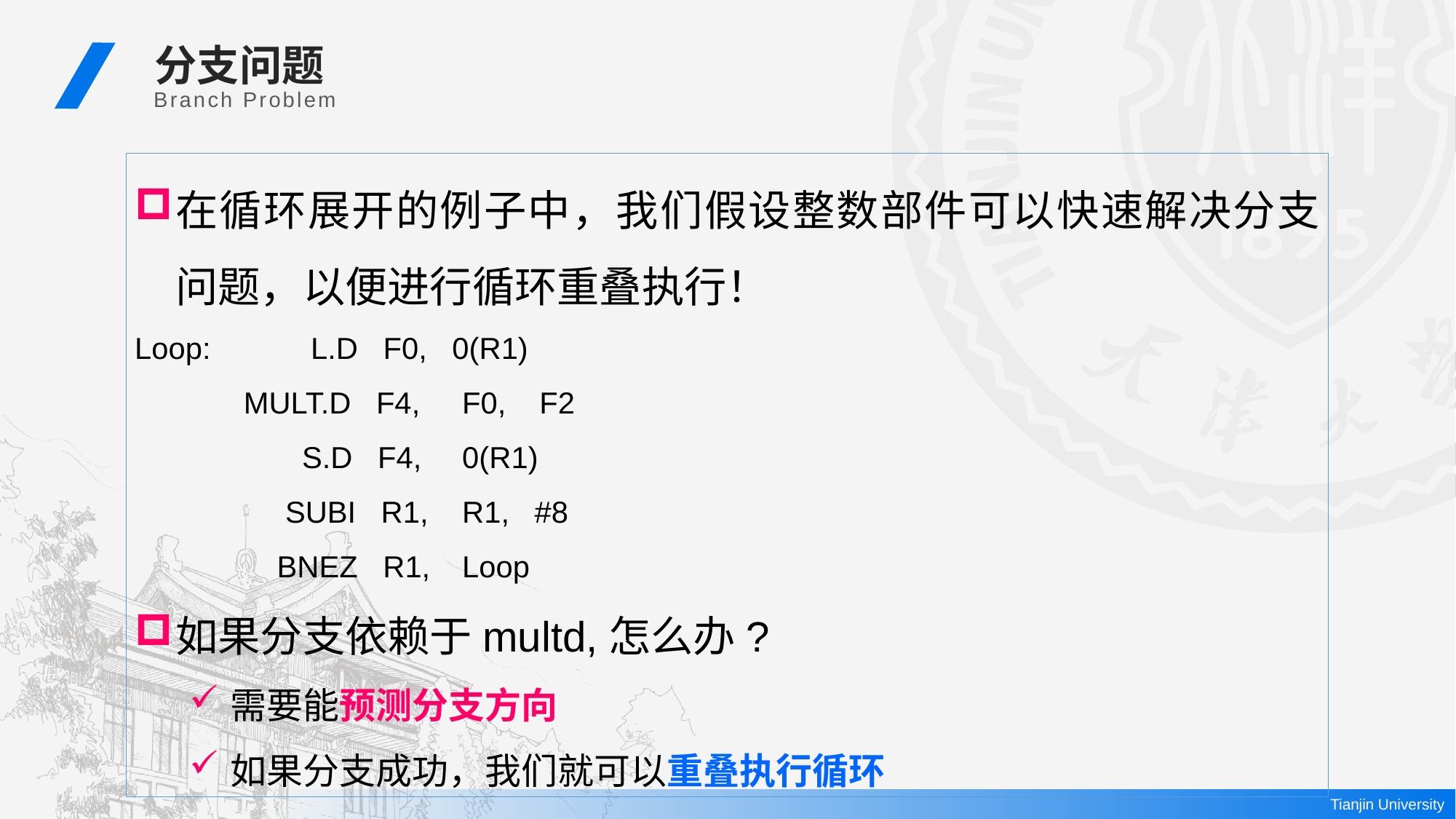

分支问题
Branch Problem
在循环展开的例子中，我们假设整数部件可以快速解决分支问题，以便进行循环重叠执行！
Loop:	        L.D   F0,   0(R1)
             MULT.D   F4,	F0,    F2
                    S.D   F4,	0(R1)
                  SUBI   R1,	R1,   #8
                 BNEZ   R1,	Loop
如果分支依赖于multd,怎么办?
需要能预测分支方向
如果分支成功，我们就可以重叠执行循环